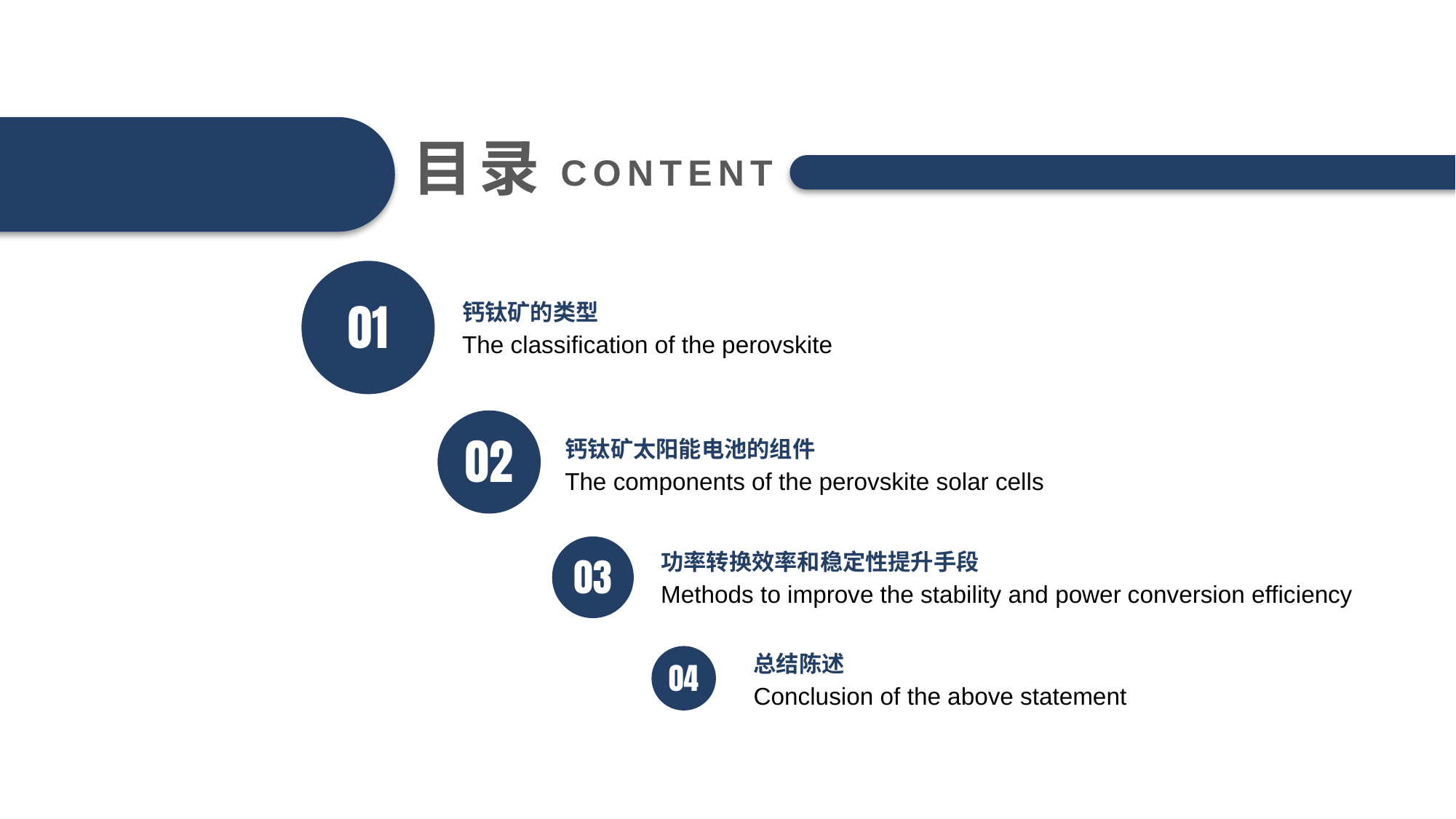

目录

CONTENT

01
钙钛矿的类型
The classification of the perovskite
02
钙钛矿太阳能电池的组件
The components of the perovskite solar cells
03
功率转换效率和稳定性提升手段
Methods to improve the stability and power conversion efficiency
04
总结陈述
Conclusion of the above statement